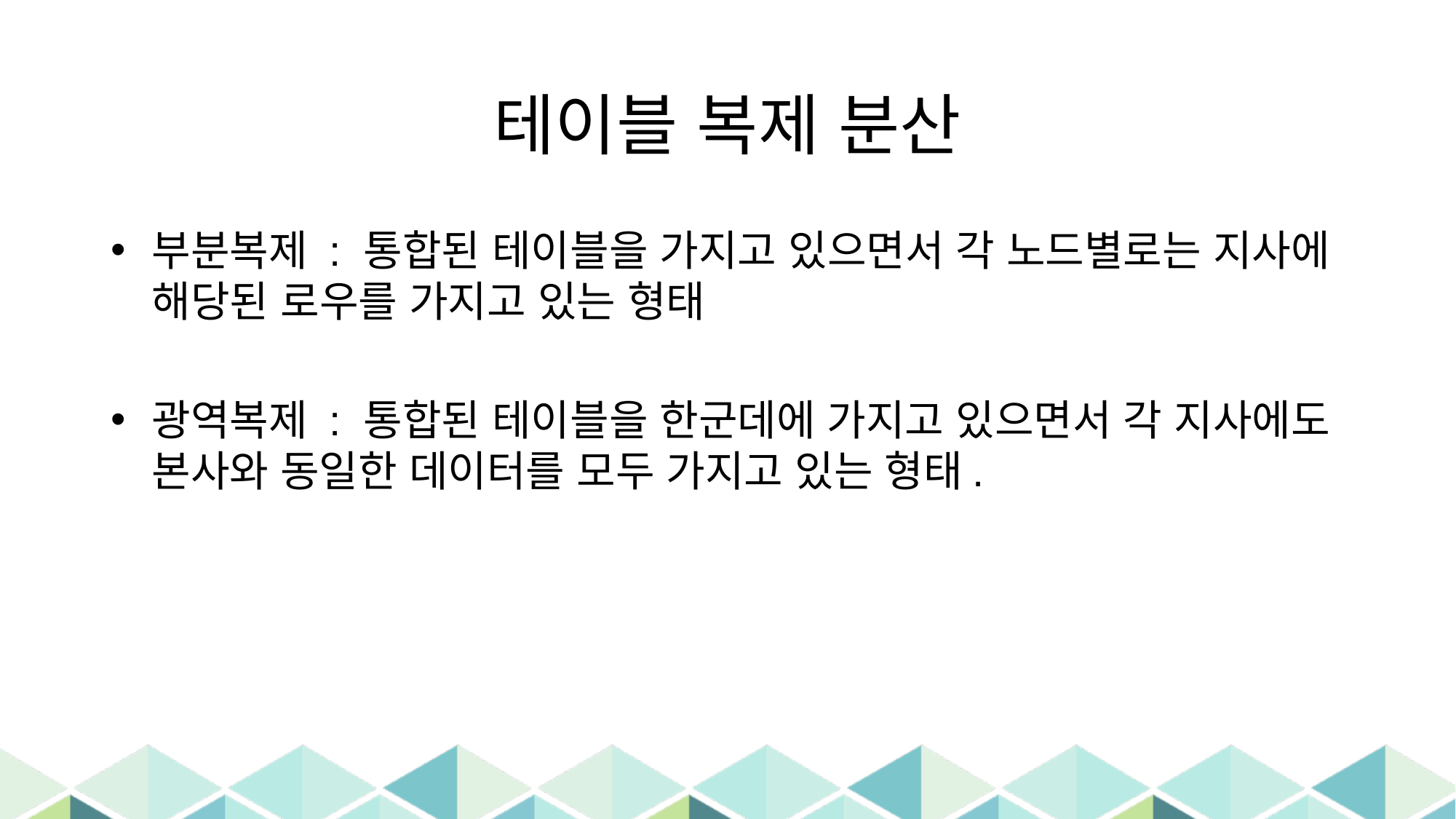

# 테이블 복제 분산
부분복제 : 통합된 테이블을 가지고 있으면서 각 노드별로는 지사에 해당된 로우를 가지고 있는 형태

광역복제 : 통합된 테이블을 한군데에 가지고 있으면서 각 지사에도 본사와 동일한 데이터를 모두 가지고 있는 형태.